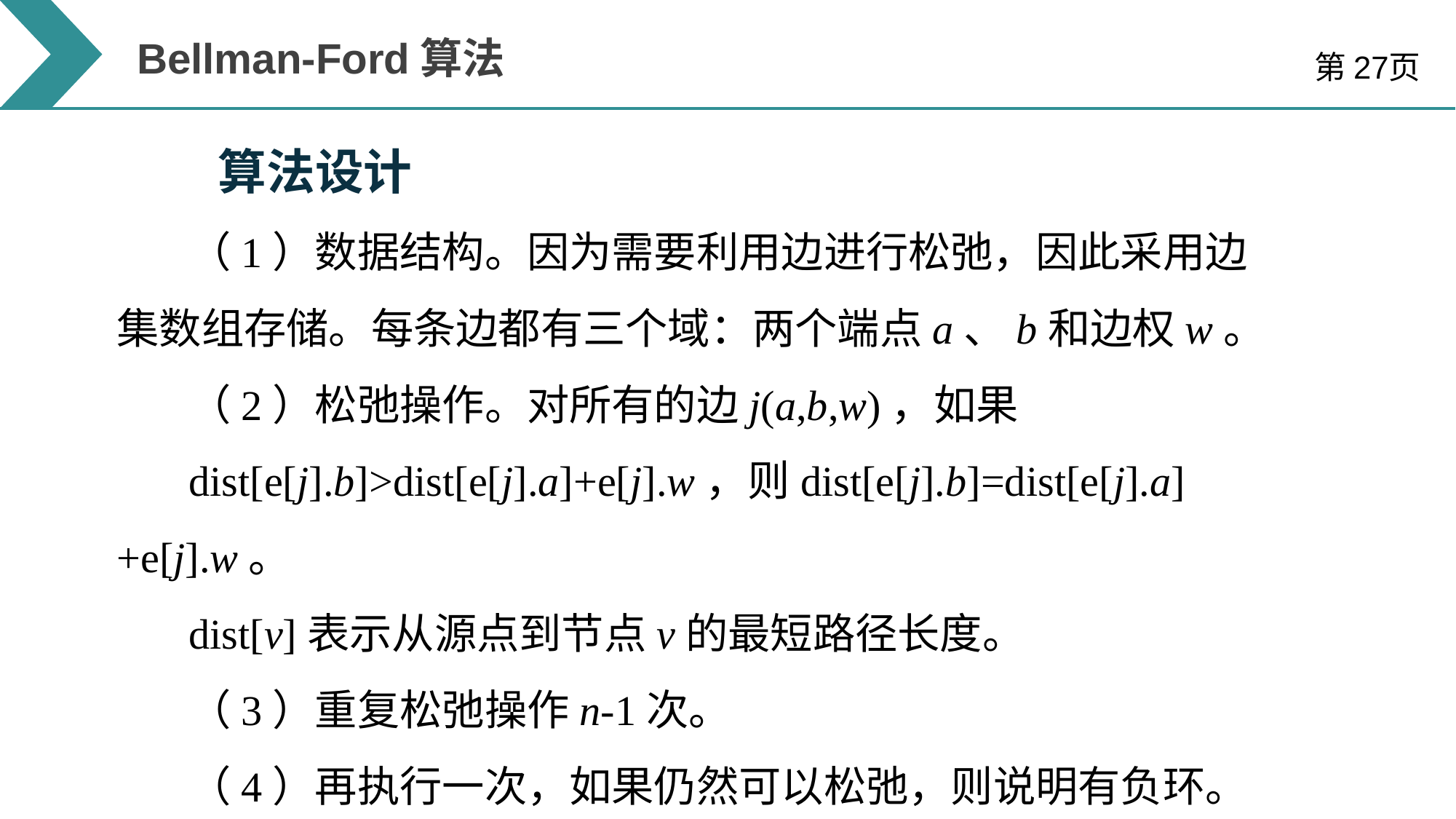

Bellman-Ford算法
第27页
  算法设计
（1）数据结构。因为需要利用边进行松弛，因此采用边集数组存储。每条边都有三个域：两个端点a、b和边权w。
（2）松弛操作。对所有的边j(a,b,w)，如果
dist[e[j].b]>dist[e[j].a]+e[j].w，则dist[e[j].b]=dist[e[j].a]+e[j].w。
dist[v]表示从源点到节点v的最短路径长度。
（3）重复松弛操作n-1次。
（4）再执行一次，如果仍然可以松弛，则说明有负环。